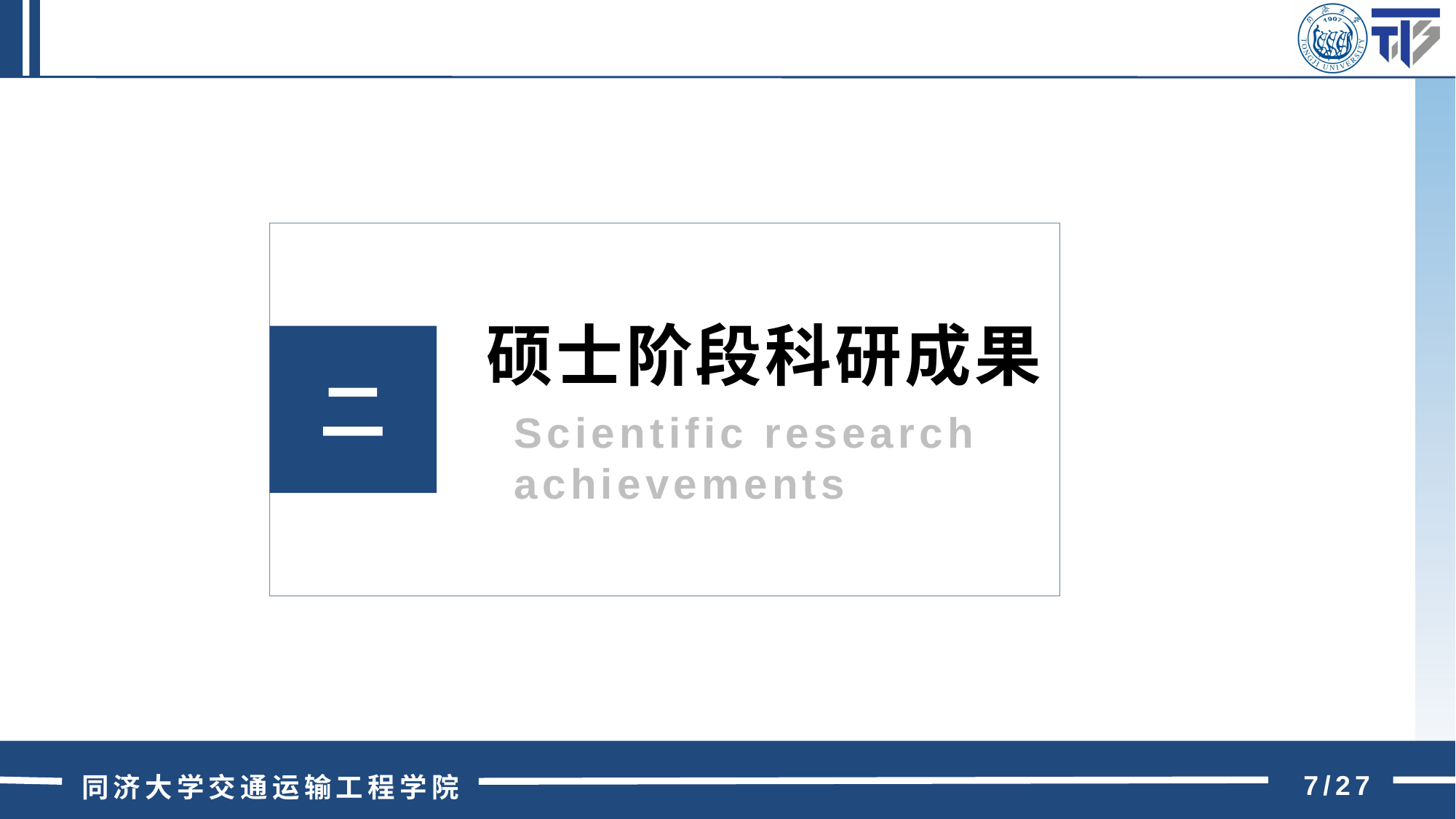

硕士阶段科研成果

二
Scientific research achievements

 7/27
同济大学交通运输工程学院